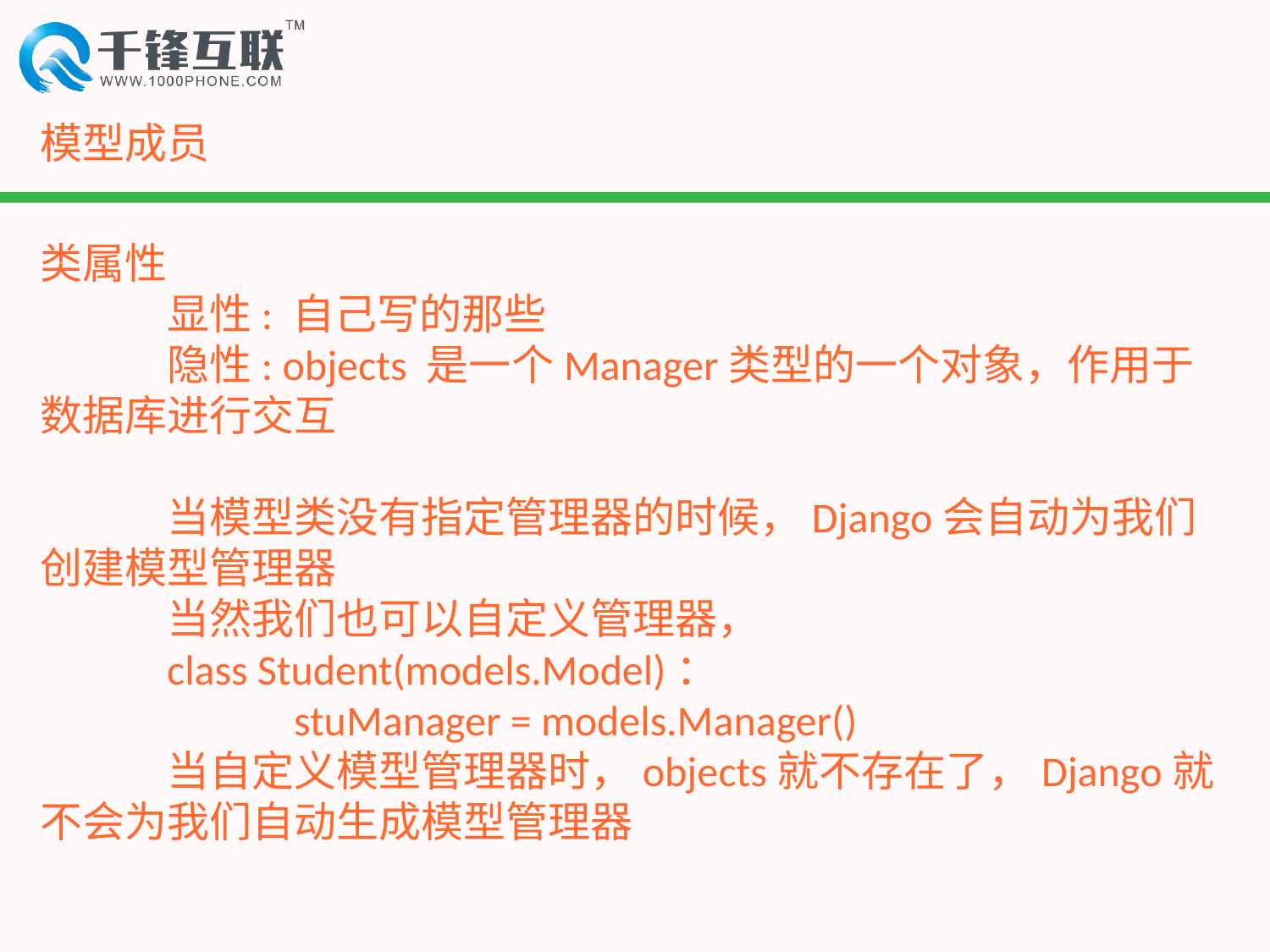

# 模型成员
类属性
	显性: 自己写的那些
	隐性: objects 是一个Manager类型的一个对象，作用于数据库进行交互

	当模型类没有指定管理器的时候，Django会自动为我们创建模型管理器
	当然我们也可以自定义管理器，
	class Student(models.Model)：
		stuManager = models.Manager()
	当自定义模型管理器时，objects就不存在了，Django就不会为我们自动生成模型管理器